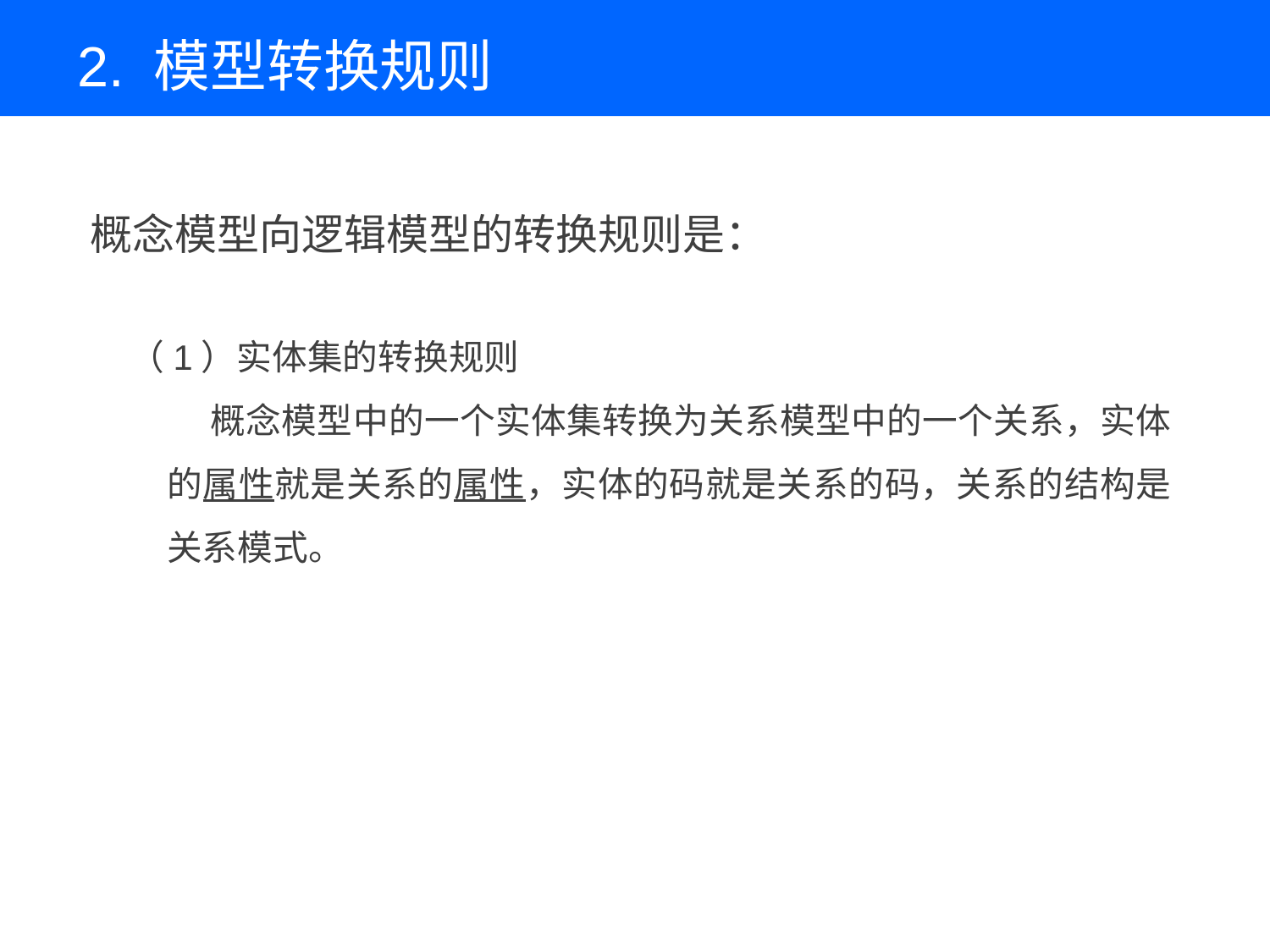

# 2. 模型转换规则
概念模型向逻辑模型的转换规则是：
（1）实体集的转换规则
         概念模型中的一个实体集转换为关系模型中的一个关系，实体的属性就是关系的属性，实体的码就是关系的码，关系的结构是关系模式。